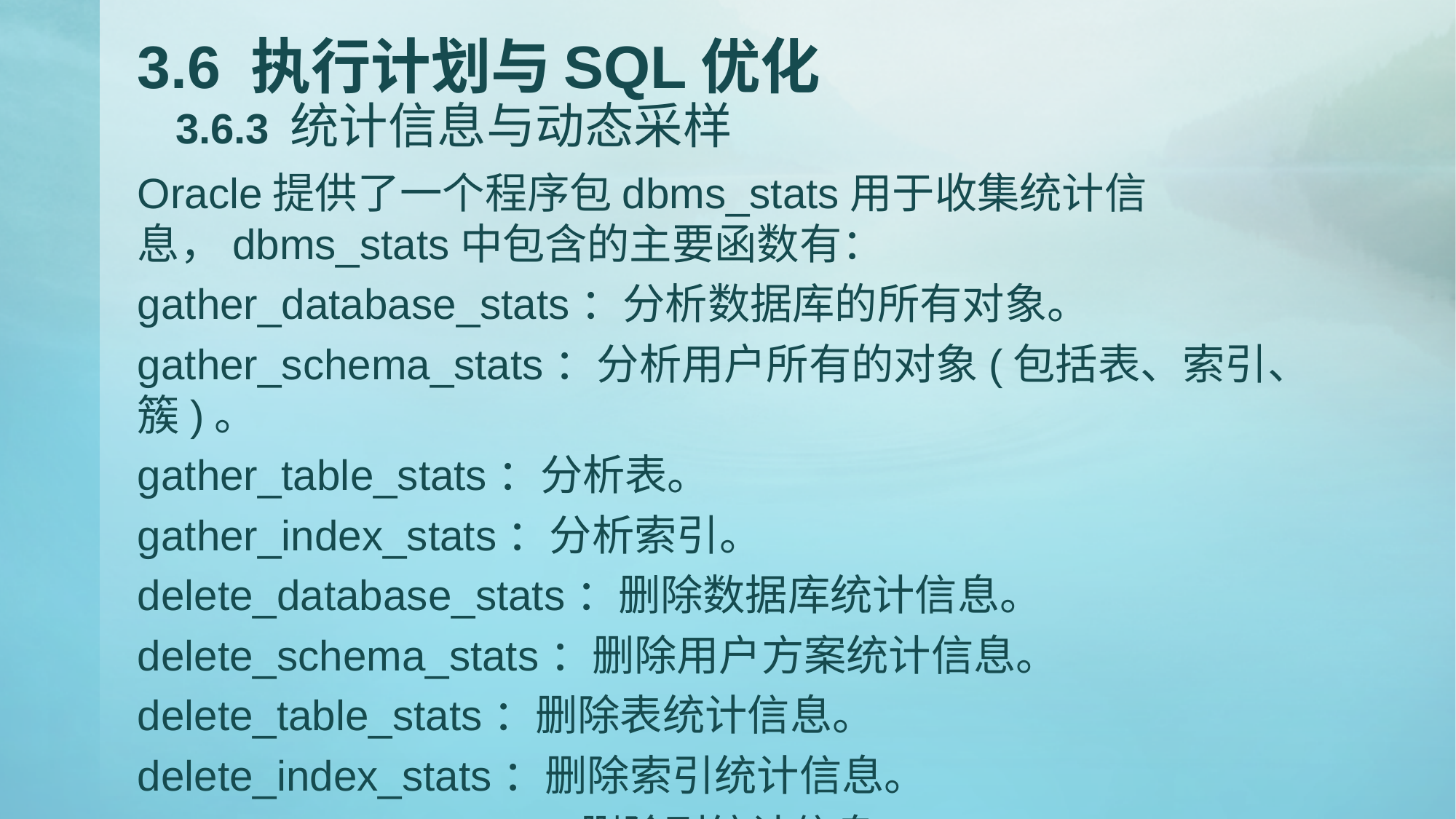

# 3.6 执行计划与SQL优化 3.6.3 统计信息与动态采样
Oracle提供了一个程序包dbms_stats用于收集统计信息，dbms_stats中包含的主要函数有：
gather_database_stats：分析数据库的所有对象。
gather_schema_stats：分析用户所有的对象(包括表、索引、簇)。
gather_table_stats：分析表。
gather_index_stats：分析索引。
delete_database_stats：删除数据库统计信息。
delete_schema_stats：删除用户方案统计信息。
delete_table_stats：删除表统计信息。
delete_index_stats：删除索引统计信息。
delete_column_stats：删除列统计信息。